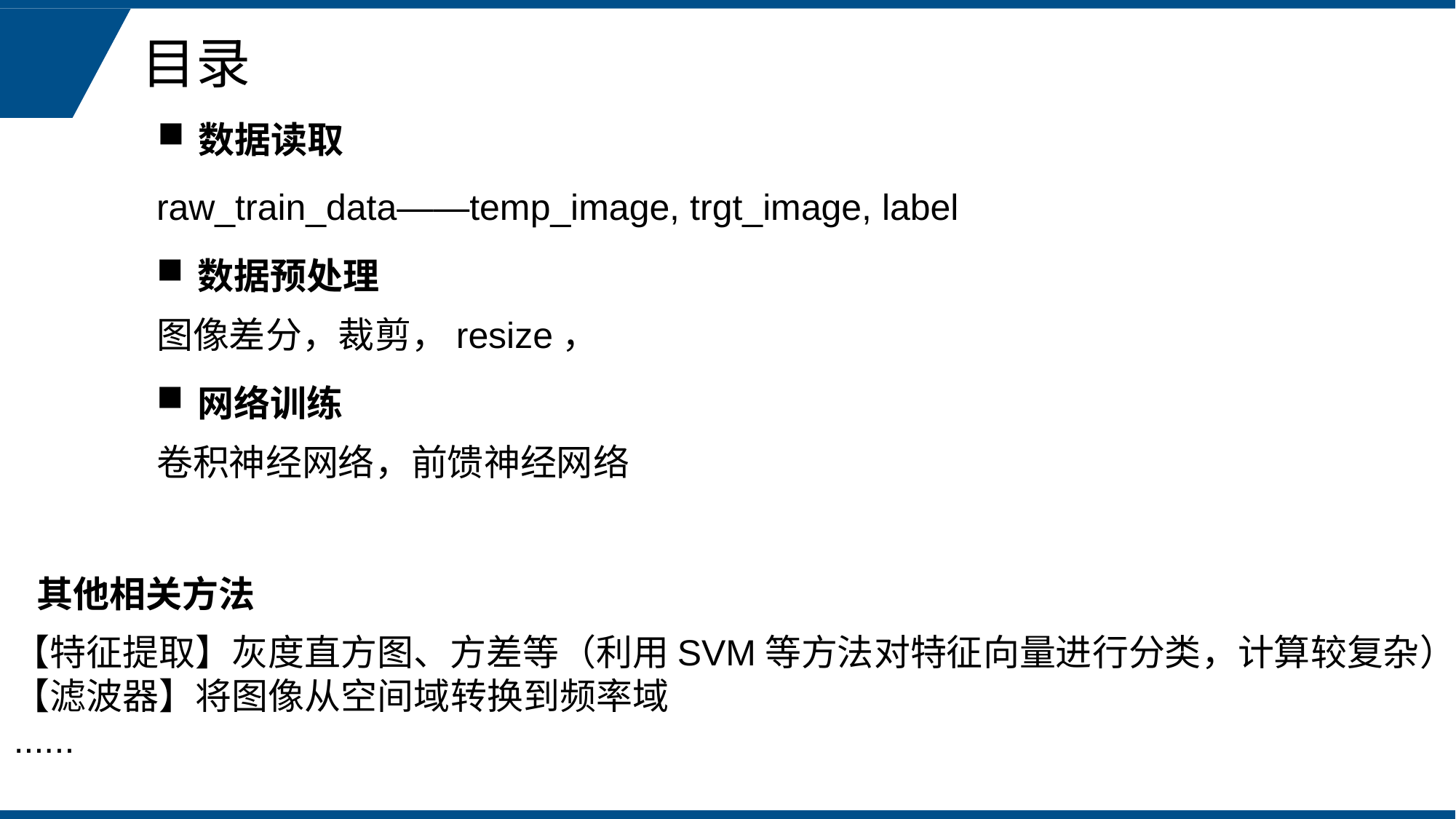

# 目录
数据读取
raw_train_data——temp_image, trgt_image, label
数据预处理
图像差分，裁剪，resize，
网络训练
卷积神经网络，前馈神经网络
其他相关方法
【特征提取】灰度直方图、方差等（利用SVM等方法对特征向量进行分类，计算较复杂）
【滤波器】将图像从空间域转换到频率域
......